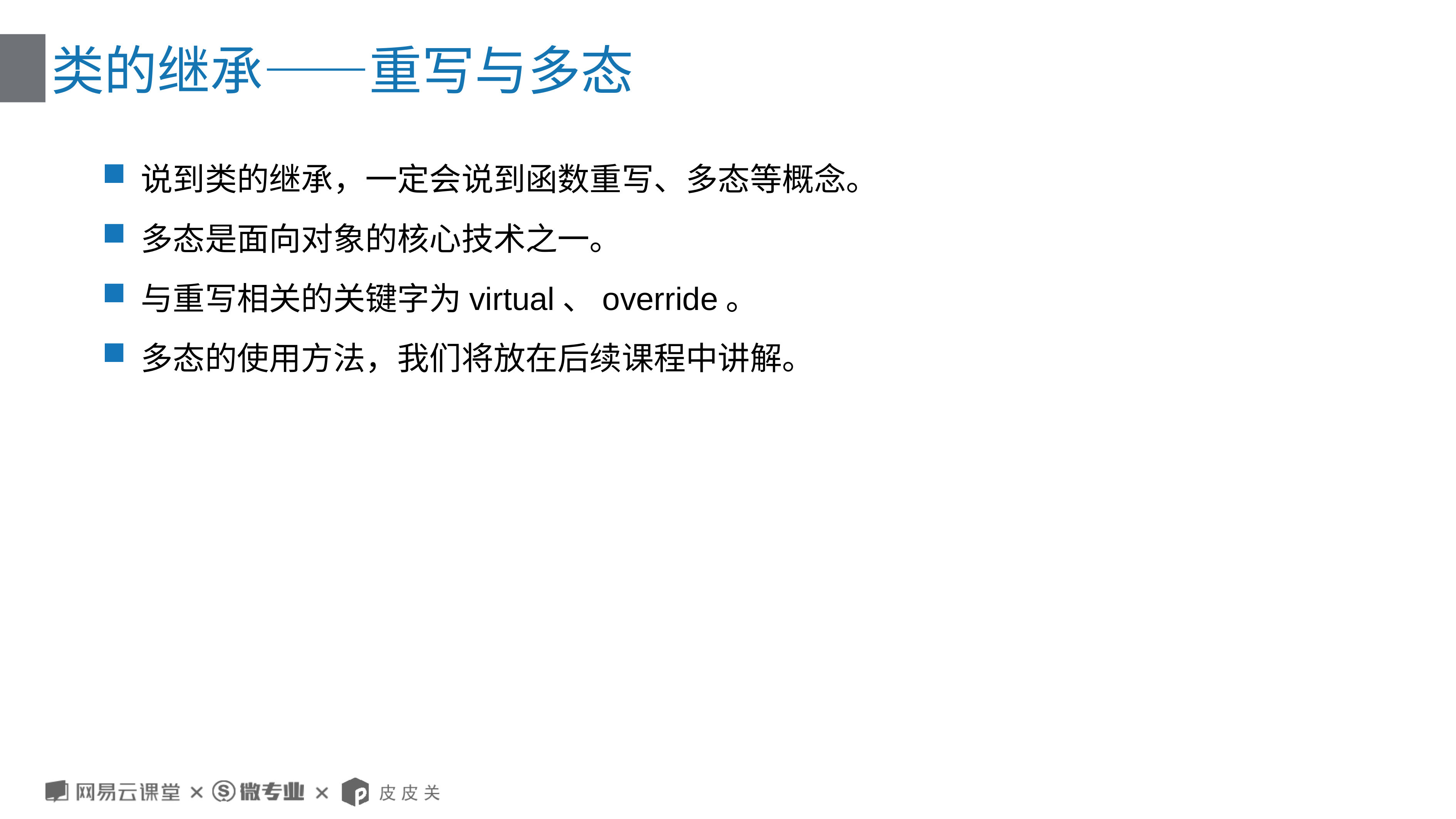

# 类的继承——重写与多态
说到类的继承，一定会说到函数重写、多态等概念。
多态是面向对象的核心技术之一。
与重写相关的关键字为virtual、override。
多态的使用方法，我们将放在后续课程中讲解。